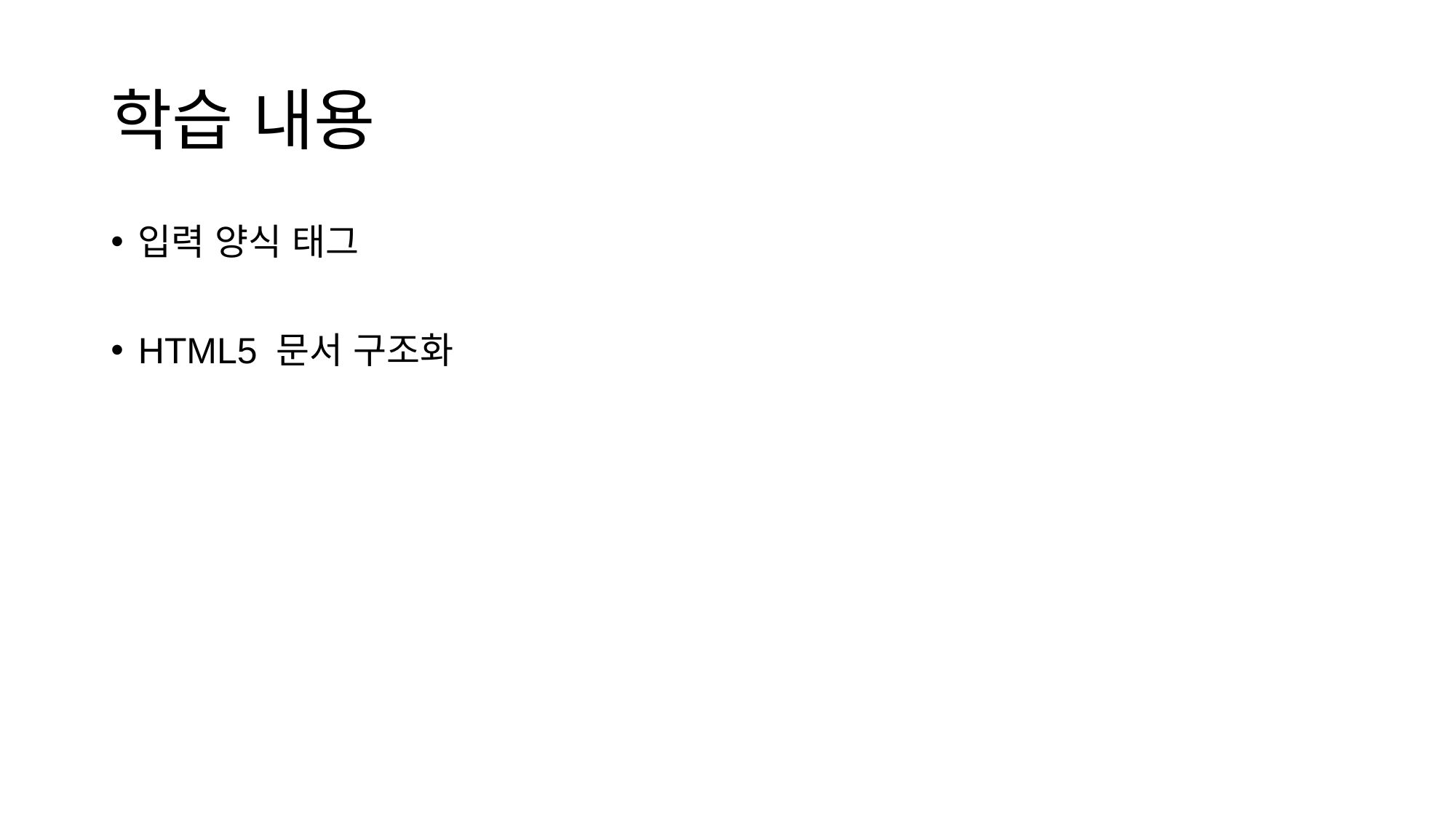

# 학습 내용
입력 양식 태그

HTML5 문서 구조화